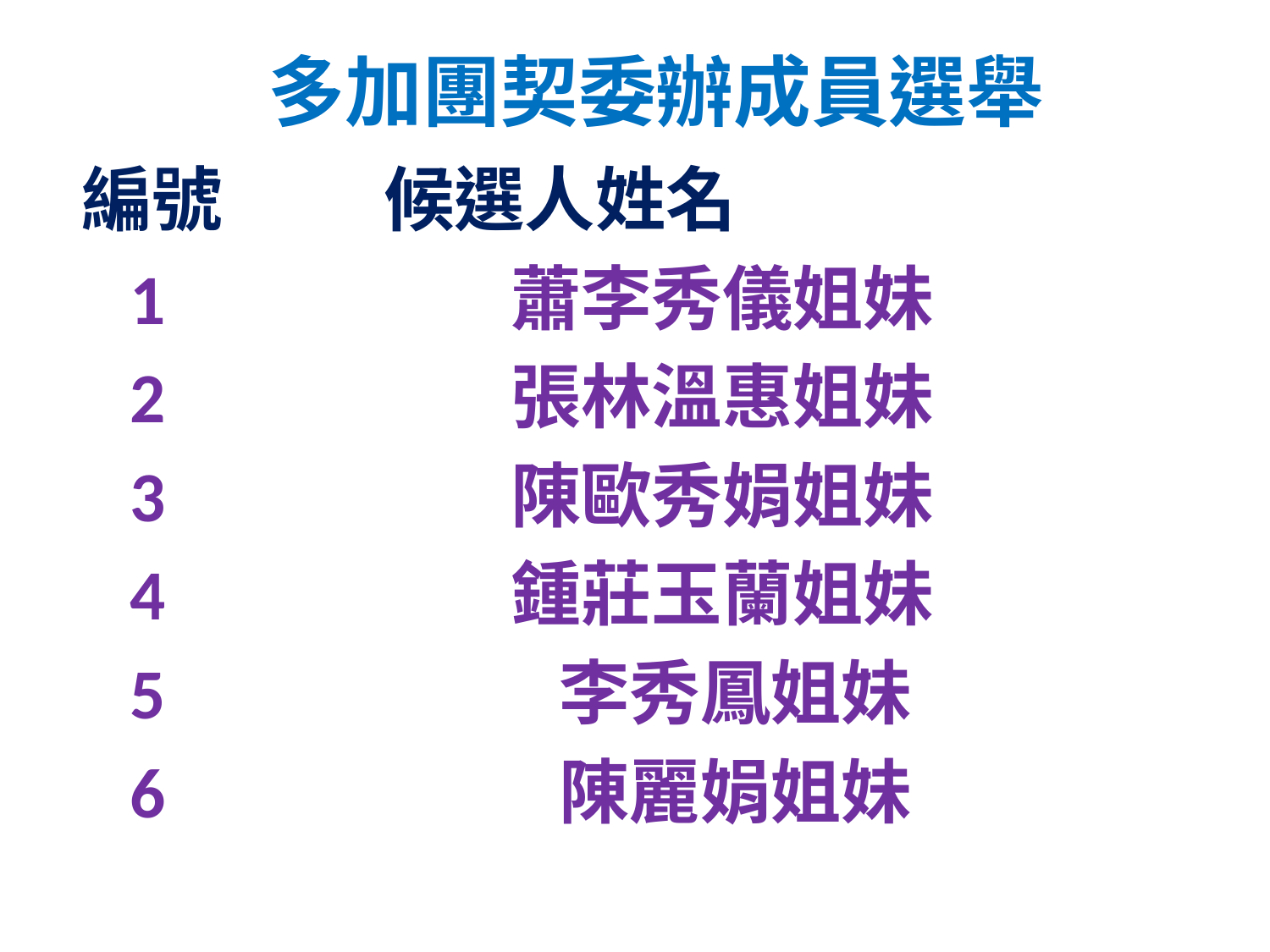

多加團契委辦成員選舉
編號		候選人姓名
	1			蕭李秀儀姐妹
	2			張林溫惠姐妹
	3			陳歐秀娟姐妹
	4			鍾莊玉蘭姐妹
	5			  李秀鳳姐妹
	6		 	  陳麗娟姐妹